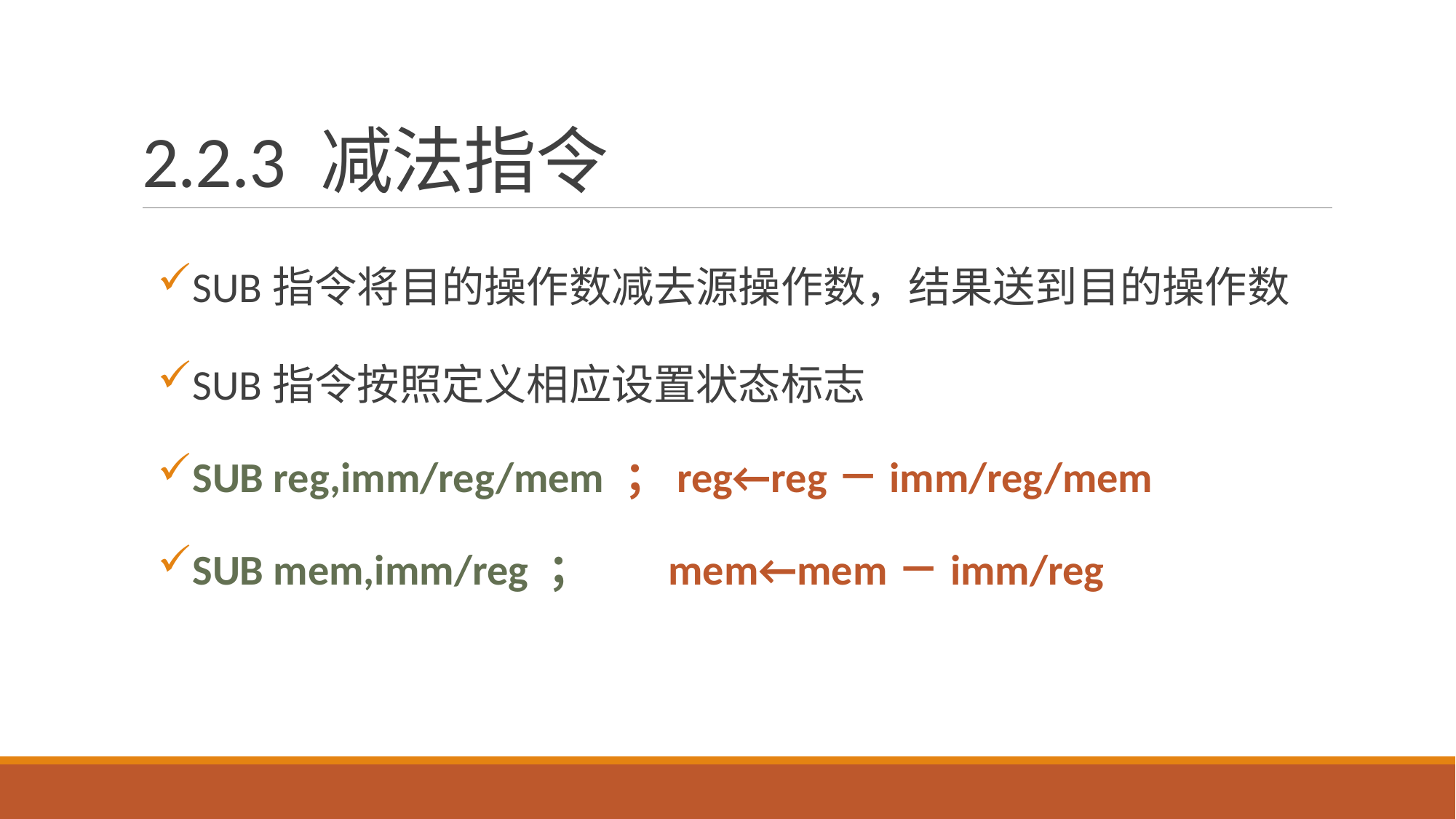

# 2.2.3 减法指令
SUB指令将目的操作数减去源操作数，结果送到目的操作数
SUB指令按照定义相应设置状态标志
SUB reg,imm/reg/mem ；reg←reg－imm/reg/mem
SUB mem,imm/reg ；       mem←mem－imm/reg